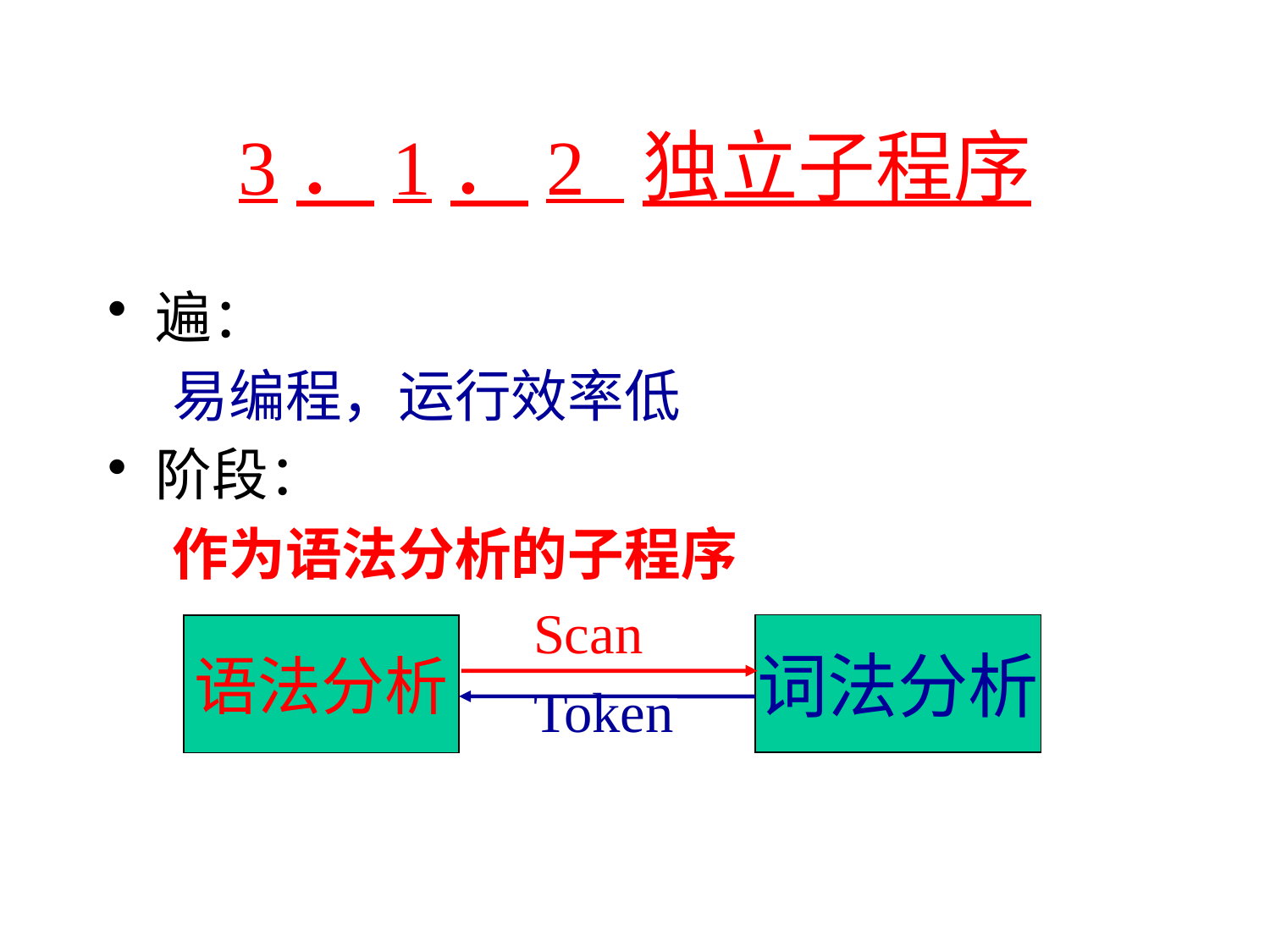

# 3．1．2  独立子程序
遍：
    易编程，运行效率低
阶段：
    作为语法分析的子程序
                              Scan
                              Token
词法分析
语法分析